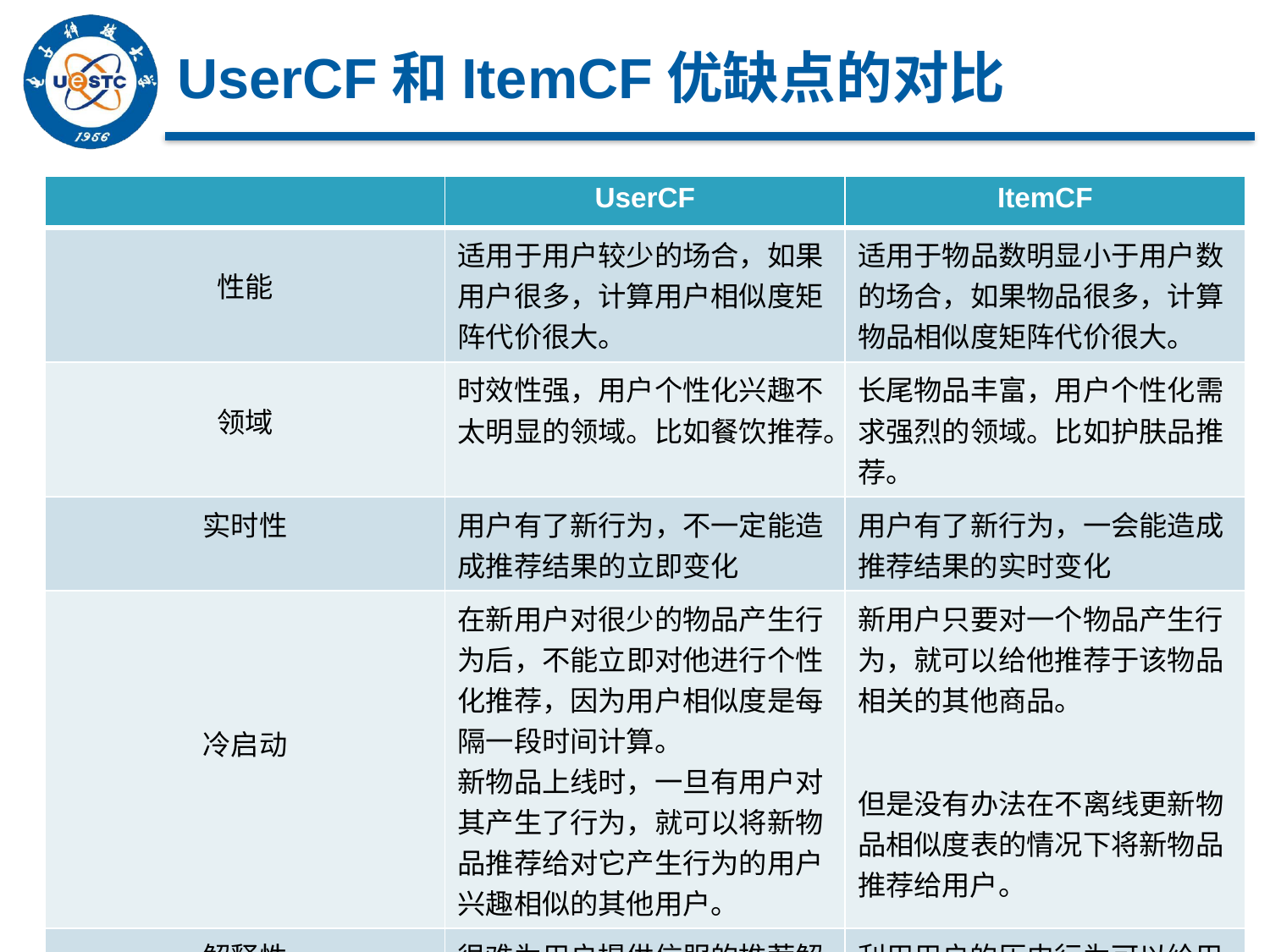

# UserCF和ItemCF优缺点的对比
|  | UserCF | ItemCF |
| --- | --- | --- |
| 性能 | 适用于用户较少的场合，如果用户很多，计算用户相似度矩阵代价很大。 | 适用于物品数明显小于用户数的场合，如果物品很多，计算物品相似度矩阵代价很大。 |
| 领域 | 时效性强，用户个性化兴趣不太明显的领域。比如餐饮推荐。 | 长尾物品丰富，用户个性化需求强烈的领域。比如护肤品推荐。 |
| 实时性 | 用户有了新行为，不一定能造成推荐结果的立即变化 | 用户有了新行为，一会能造成推荐结果的实时变化 |
| 冷启动 | 在新用户对很少的物品产生行为后，不能立即对他进行个性化推荐，因为用户相似度是每隔一段时间计算。 新物品上线时，一旦有用户对其产生了行为，就可以将新物品推荐给对它产生行为的用户兴趣相似的其他用户。 | 新用户只要对一个物品产生行为，就可以给他推荐于该物品相关的其他商品。 但是没有办法在不离线更新物品相似度表的情况下将新物品推荐给用户。 |
| 解释性 | 很难为用户提供信服的推荐解释。 | 利用用户的历史行为可以给用户提供比较信服的推荐解释 |